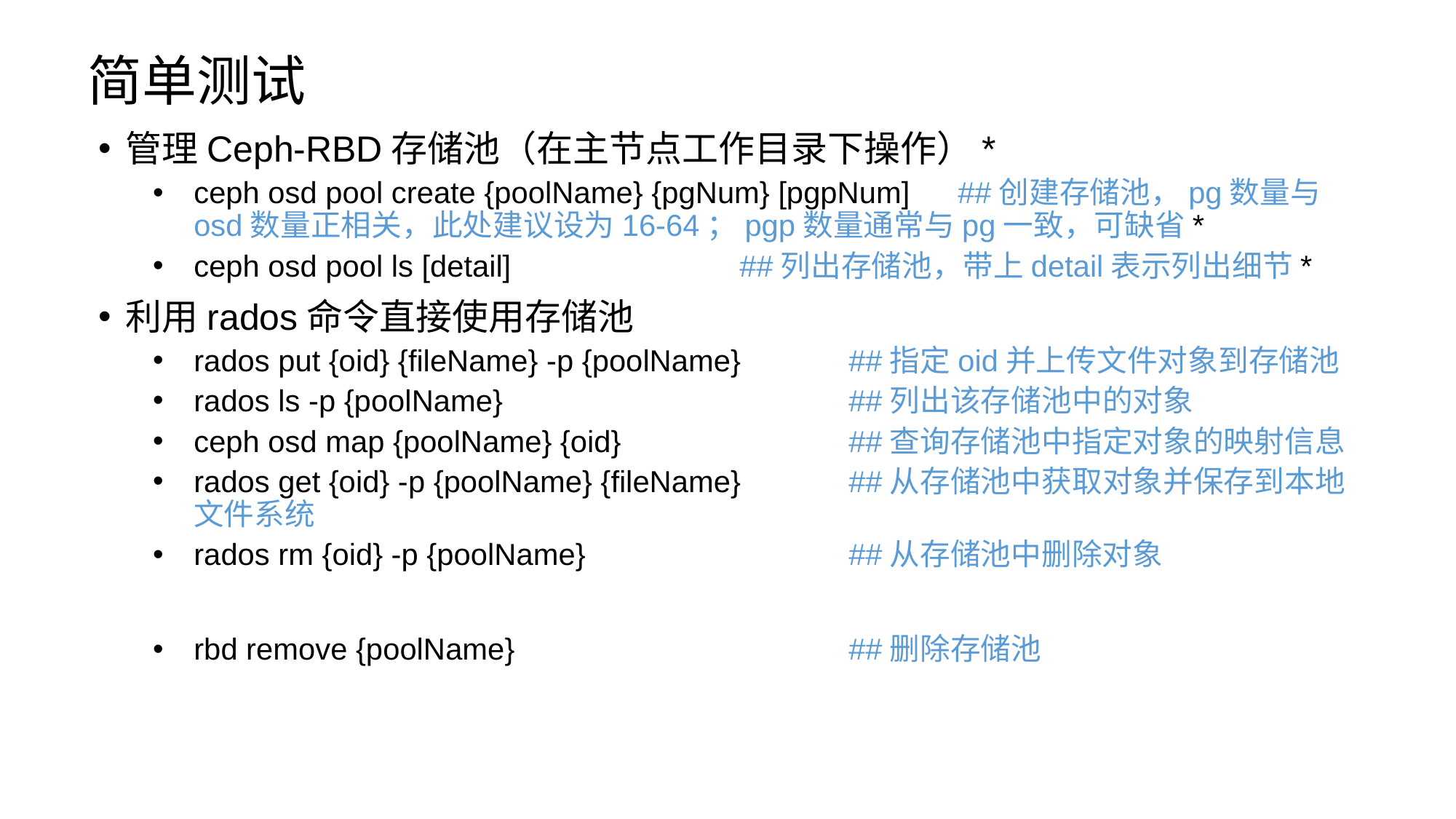

# 简单测试
管理Ceph-RBD存储池（在主节点工作目录下操作）*
ceph osd pool create {poolName} {pgNum} [pgpNum]	##创建存储池，pg数量与osd数量正相关，此处建议设为16-64；pgp数量通常与pg一致，可缺省*
ceph osd pool ls [detail]			##列出存储池，带上detail表示列出细节*
利用rados命令直接使用存储池
rados put {oid} {fileName} -p {poolName}	##指定oid并上传文件对象到存储池
rados ls -p {poolName}				##列出该存储池中的对象
ceph osd map {poolName} {oid}			##查询存储池中指定对象的映射信息
rados get {oid} -p {poolName} {fileName}	##从存储池中获取对象并保存到本地文件系统
rados rm {oid} -p {poolName}			##从存储池中删除对象

rbd remove {poolName}				##删除存储池